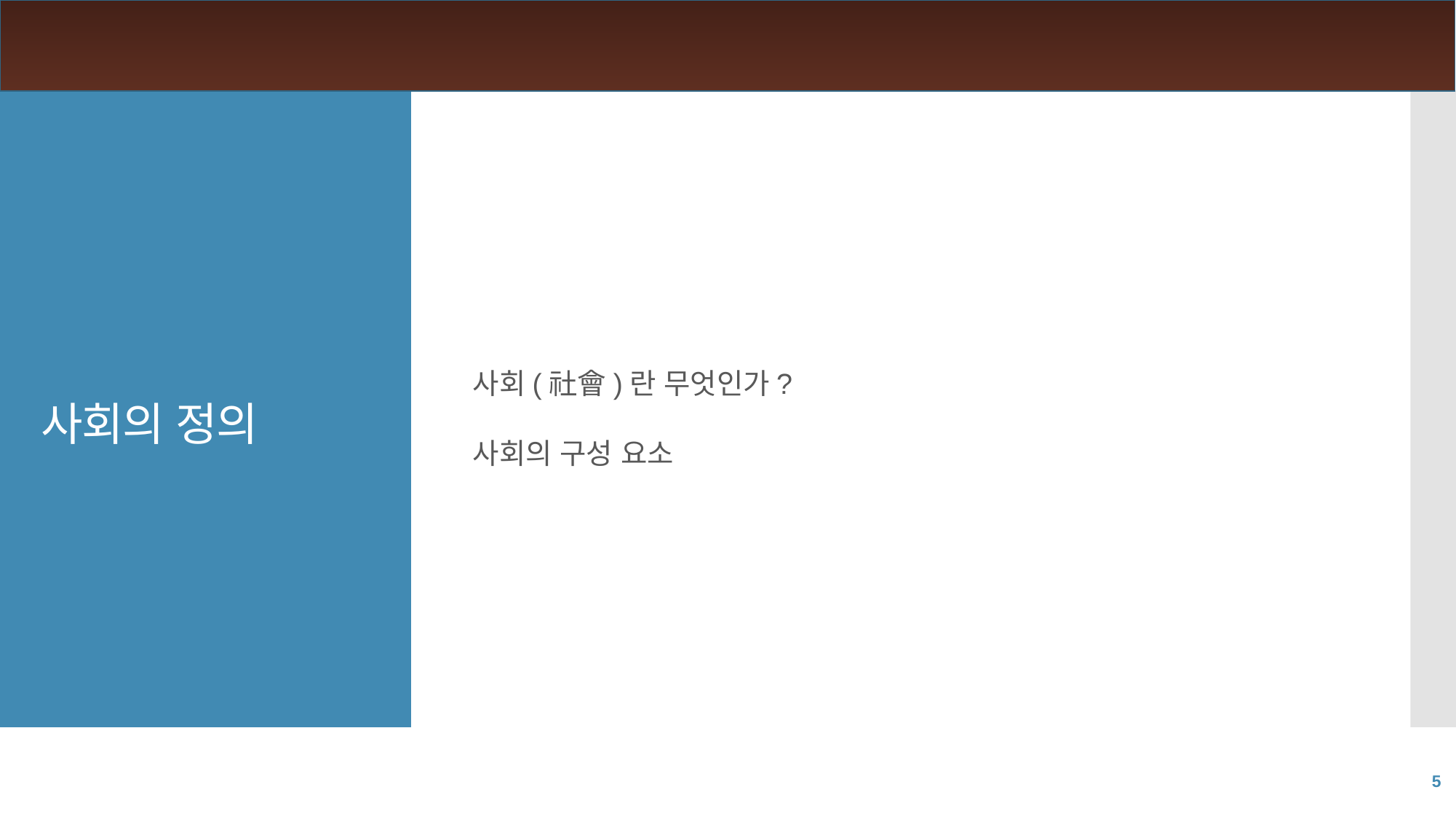

사회(社會)란 무엇인가?
사회의 구성 요소
# 사회의 정의
5